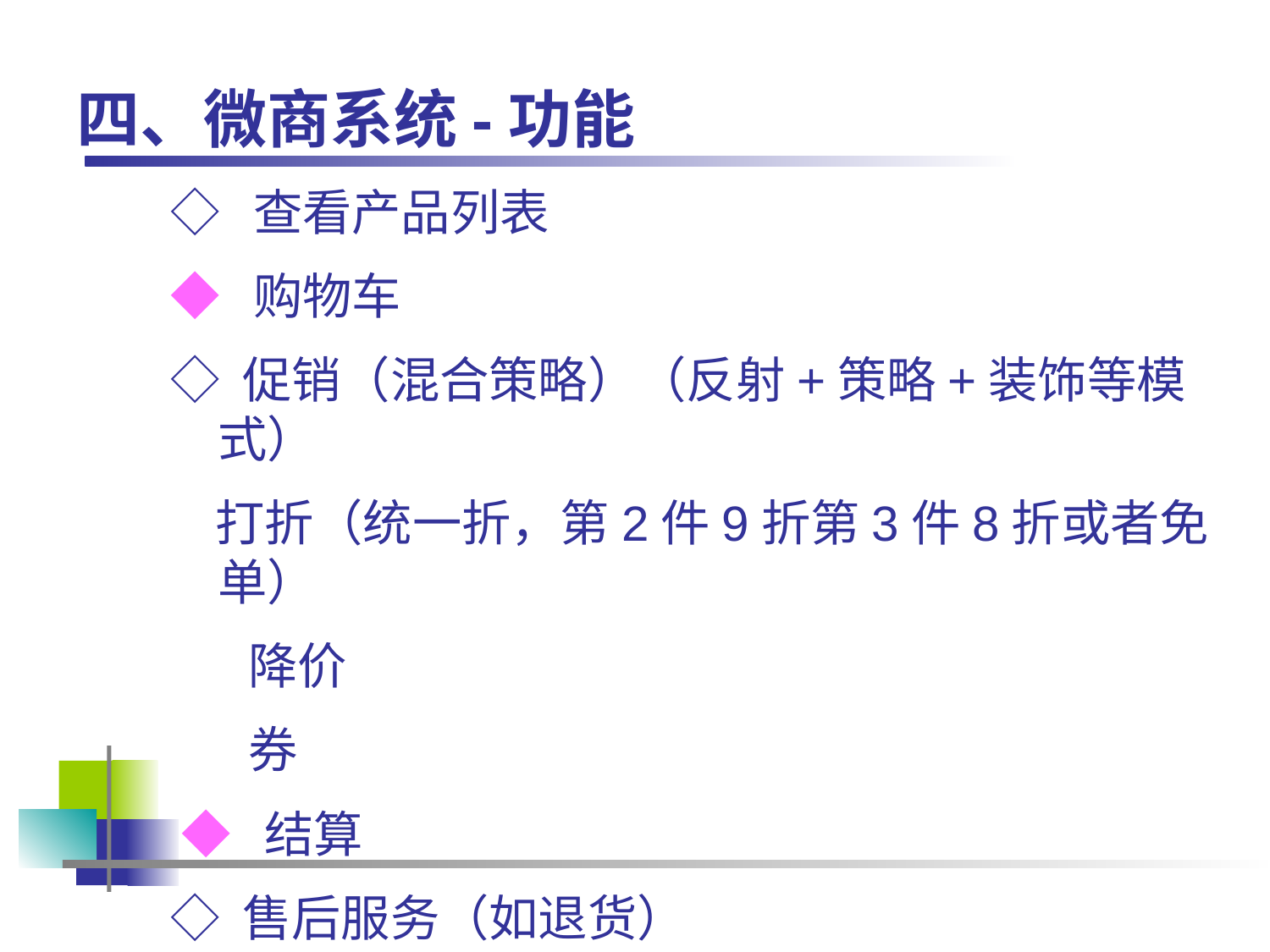

# 四、微商系统-功能

◇  查看产品列表
◆  购物车
◇ 促销（混合策略）（反射+策略+装饰等模式）
   打折（统一折，第2件9折第3件8折或者免单）
      降价
      券
 ◆  结算
◇ 售后服务（如退货）
◆  风格不同UI选择